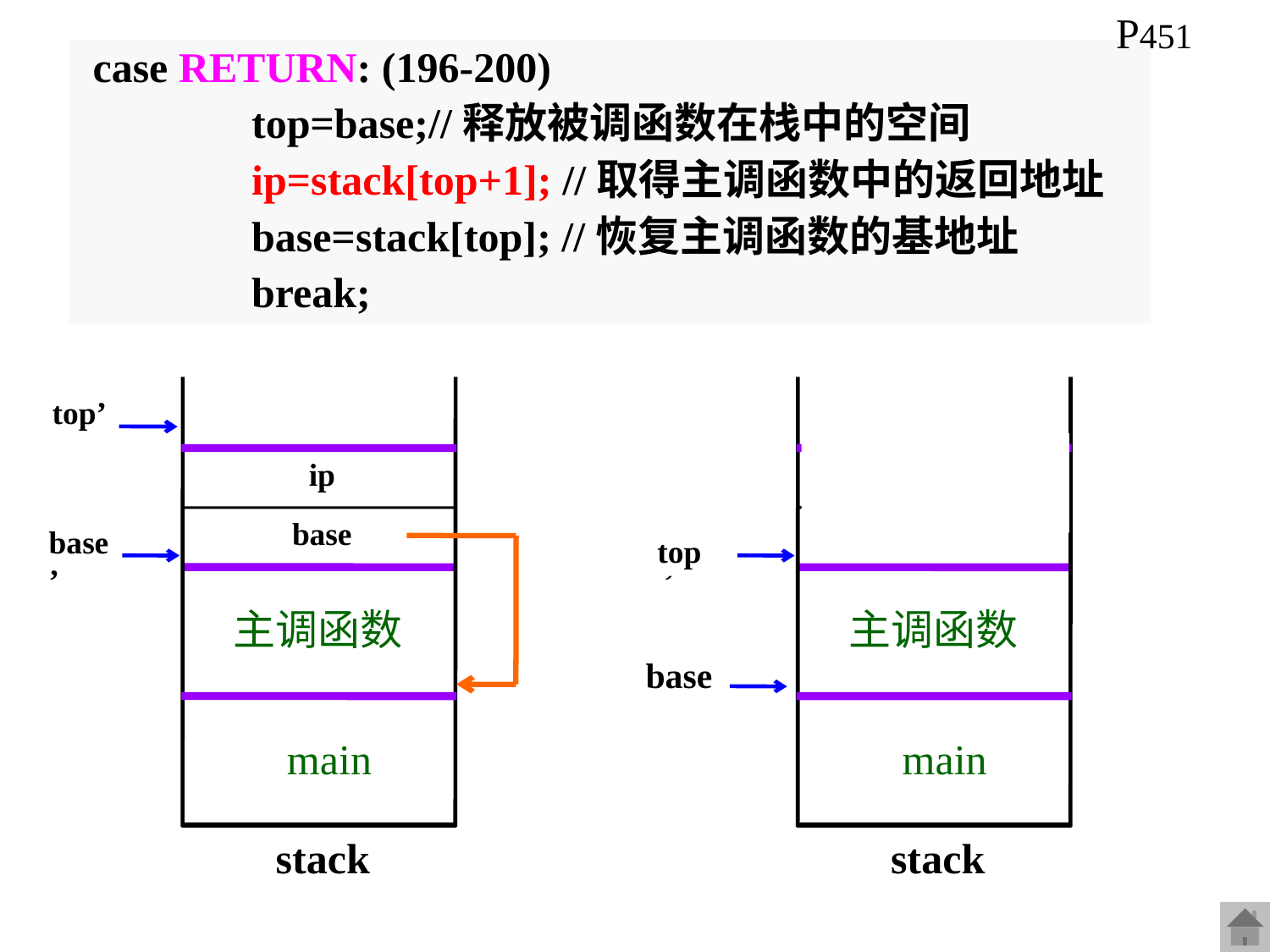

P451
 case RETURN: (196-200)
                top=base;//释放被调函数在栈中的空间
                ip=stack[top+1]; //取得主调函数中的返回地址
                base=stack[top]; //恢复主调函数的基地址
                break;

ip

base
base’

top

主调函数
base

main

stack
top’

top’

ip

base
base’

top
top

主调函数
base

main

stack